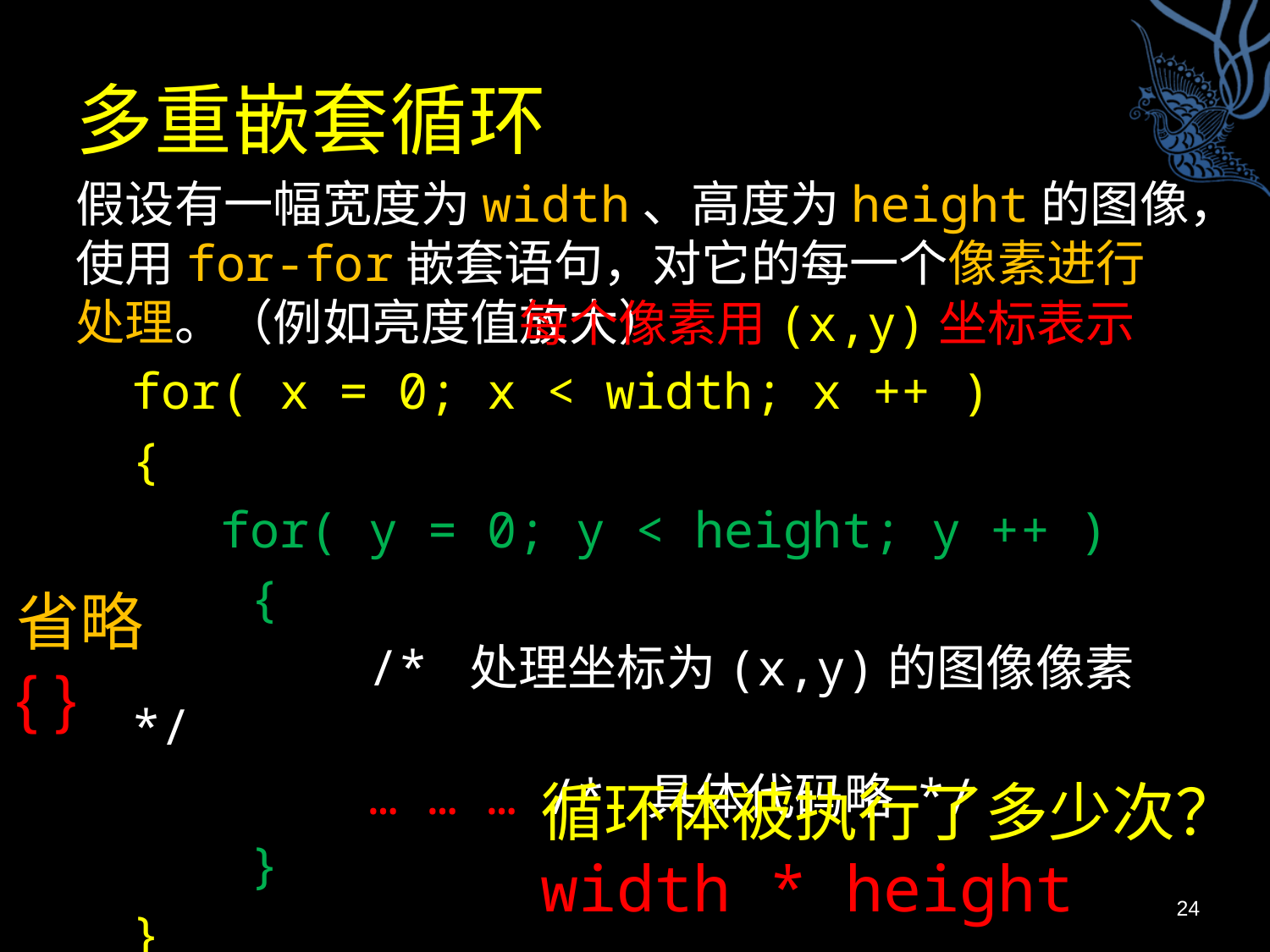

# 多重嵌套循环
假设有一幅宽度为width、高度为height的图像，使用for-for嵌套语句，对它的每一个像素进行处理。（例如亮度值放大）
for( x = 0; x < width; x ++ )
{
   for( y = 0; y < height; y ++ )
    {
        /* 处理坐标为(x,y)的图像像素 */
        … … … /* 具体代码略 */
    }
}
每个像素用(x,y)坐标表示
省略 { }
循环体被执行了多少次？
width * height
24